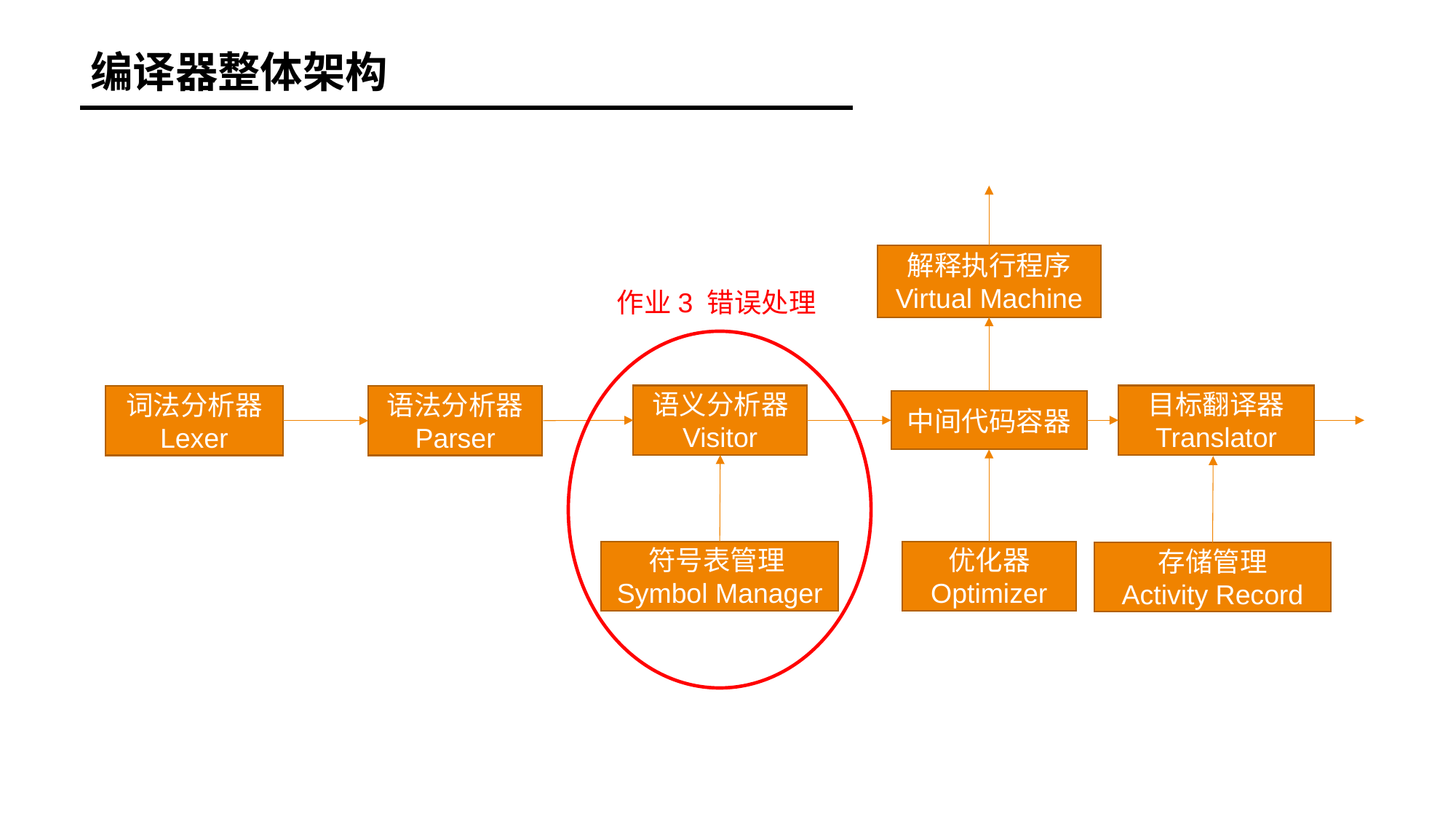

编译器整体架构
解释执行程序
Virtual Machine
作业3 错误处理

语义分析器
Visitor
目标翻译器
Translator
词法分析器
Lexer
语法分析器
Parser
中间代码容器
符号表管理Symbol Manager
优化器
Optimizer
存储管理
Activity Record